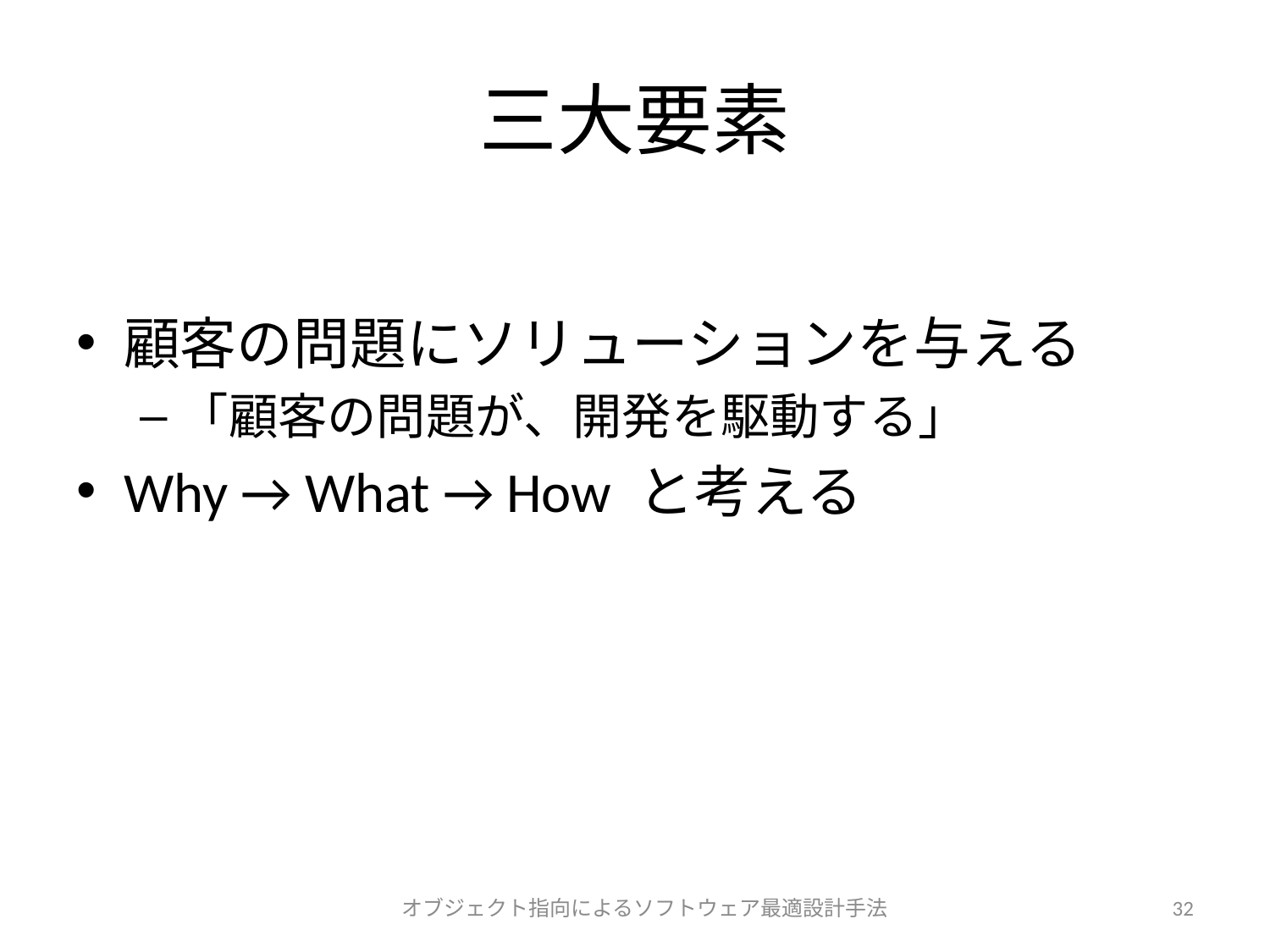

# 三大要素

顧客の問題にソリューションを与える
「顧客の問題が、開発を駆動する」
Why → What → How と考える

オブジェクト指向によるソフトウェア最適設計手法
32